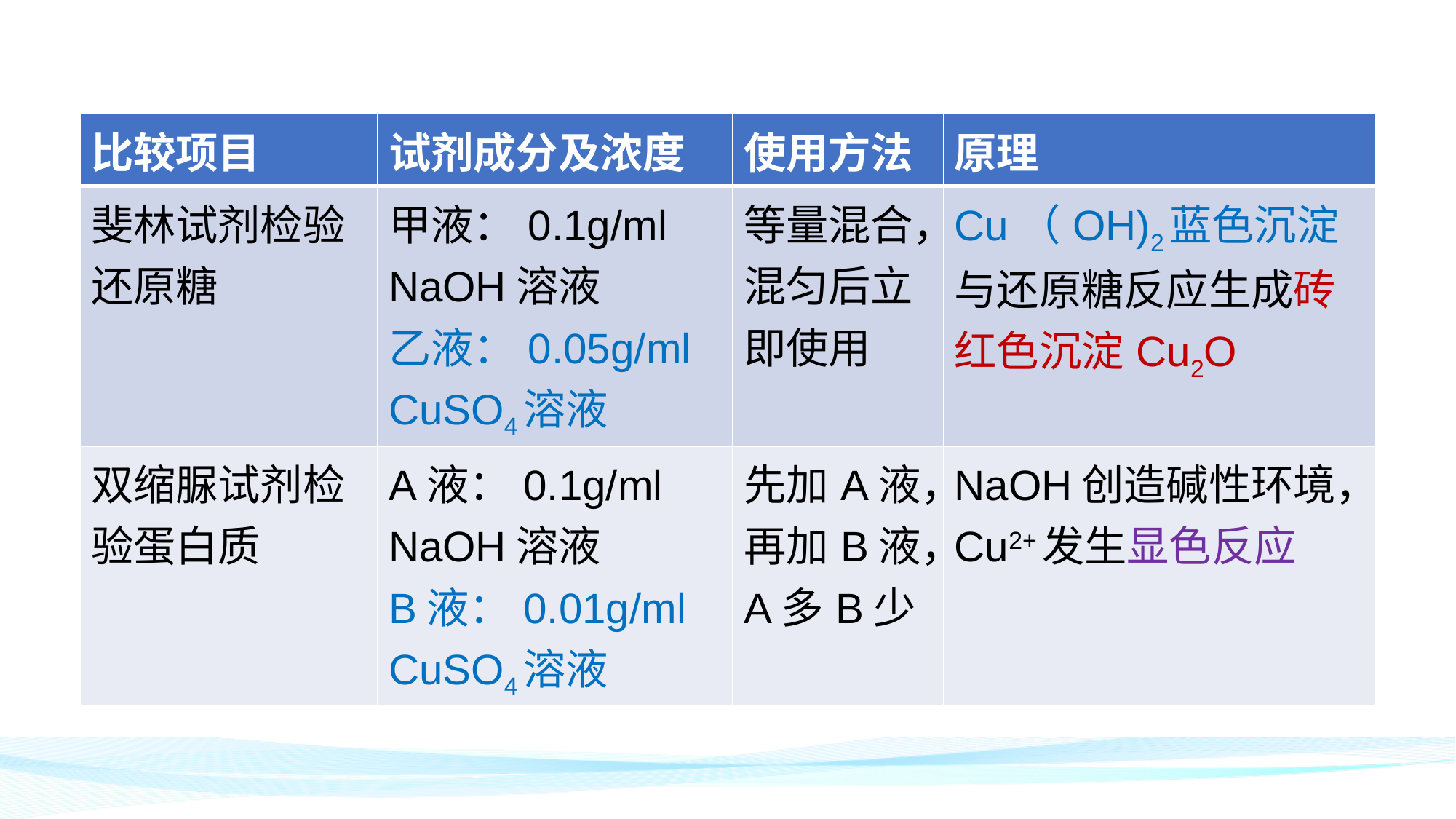

#
| 比较项目 | 试剂成分及浓度 | 使用方法 | 原理 |
| --- | --- | --- | --- |
| 斐林试剂检验还原糖 | 甲液：0.1g/ml NaOH溶液 乙液：0.05g/ml CuSO4溶液 | 等量混合，混匀后立即使用 | Cu（OH)2蓝色沉淀与还原糖反应生成砖红色沉淀Cu2O |
| 双缩脲试剂检验蛋白质 | A液：0.1g/ml NaOH溶液 B液：0.01g/ml CuSO4溶液 | 先加A液，再加B液，A多B少 | NaOH创造碱性环境，Cu2+发生显色反应 |